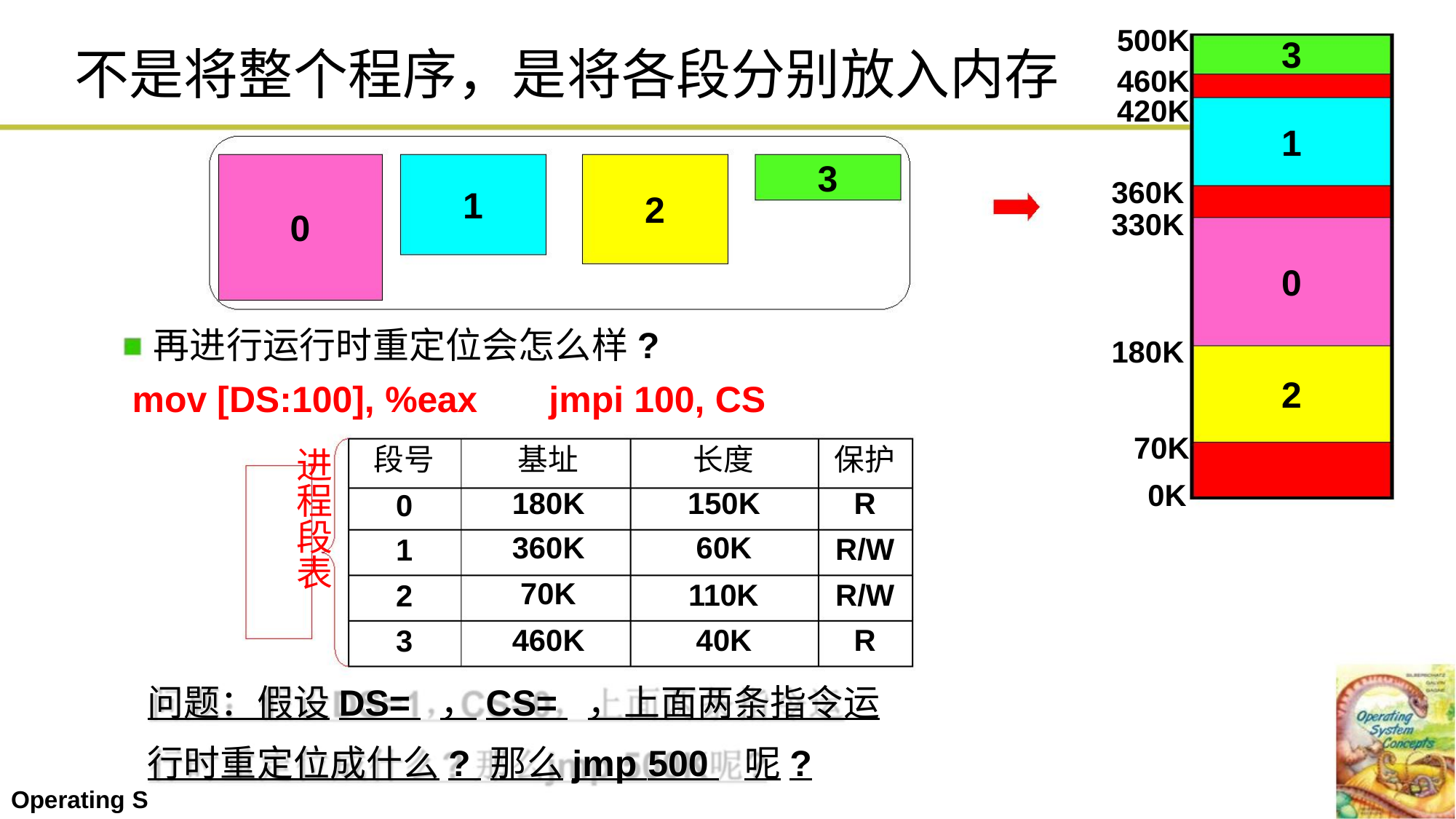

500K
460K
420K

3
1
不是将整个程序，是将各段分别放入内存
3
360K
330K
1
2
0
0
2
再进行运行时重定位会怎么样?
180K
mov [DS:100], %eax jmpi 100, CS
70K
0K
段号
基址
180K
360K
70K
长度
150K
60K
保护
R
进
程
段
表
0
1
2
3
R/W
R/W
R
110K
40K
460K

问题：假设DS= ，CS= ，上面两条指令运
行时重定位成什么? 那么jmp 500 呢?
Operating S